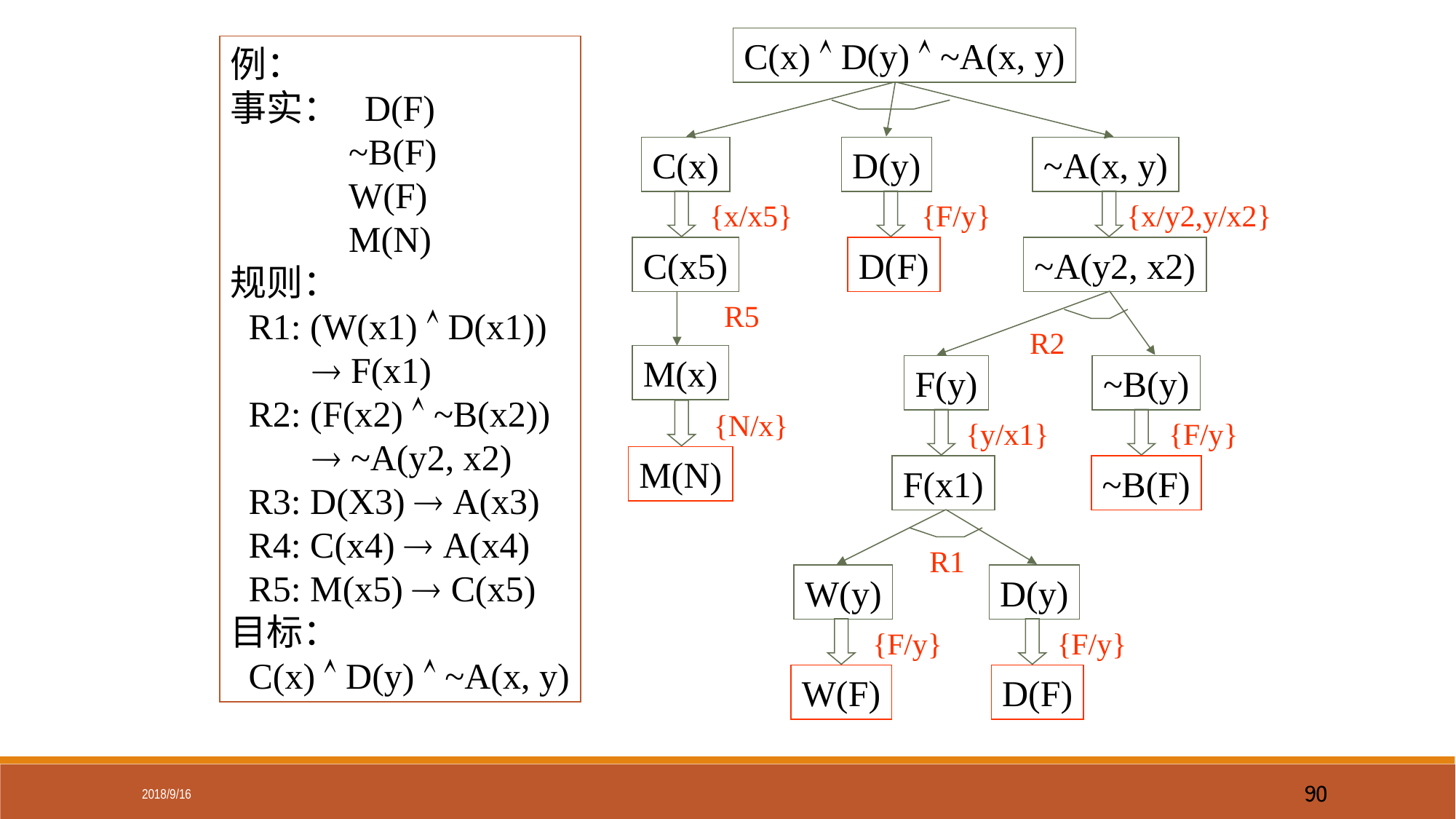

C(x) ∧ D(y) ∧ ~A(x, y)
例：
事实：  D(F)
             ~B(F)
             W(F)
             M(N)
规则：
  R1: (W(x1) ∧ D(x1))
         → F(x1)
  R2: (F(x2) ∧ ~B(x2))
         → ~A(y2, x2)
  R3: D(X3) → A(x3)
  R4: C(x4) → A(x4)
  R5: M(x5) → C(x5)
目标：
  C(x) ∧ D(y) ∧ ~A(x, y)

C(x)
D(y)
~A(x, y)

{x/x5}
{F/y}
{x/y2,y/x2}
C(x5)
D(F)
~A(y2, x2)

R5

R2
M(x)
F(y)
~B(y)

{N/x}

{y/x1}
{F/y}
M(N)
F(x1)
~B(F)

R1
W(y)
D(y)

{F/y}
{F/y}
W(F)
D(F)
2018/9/16
90